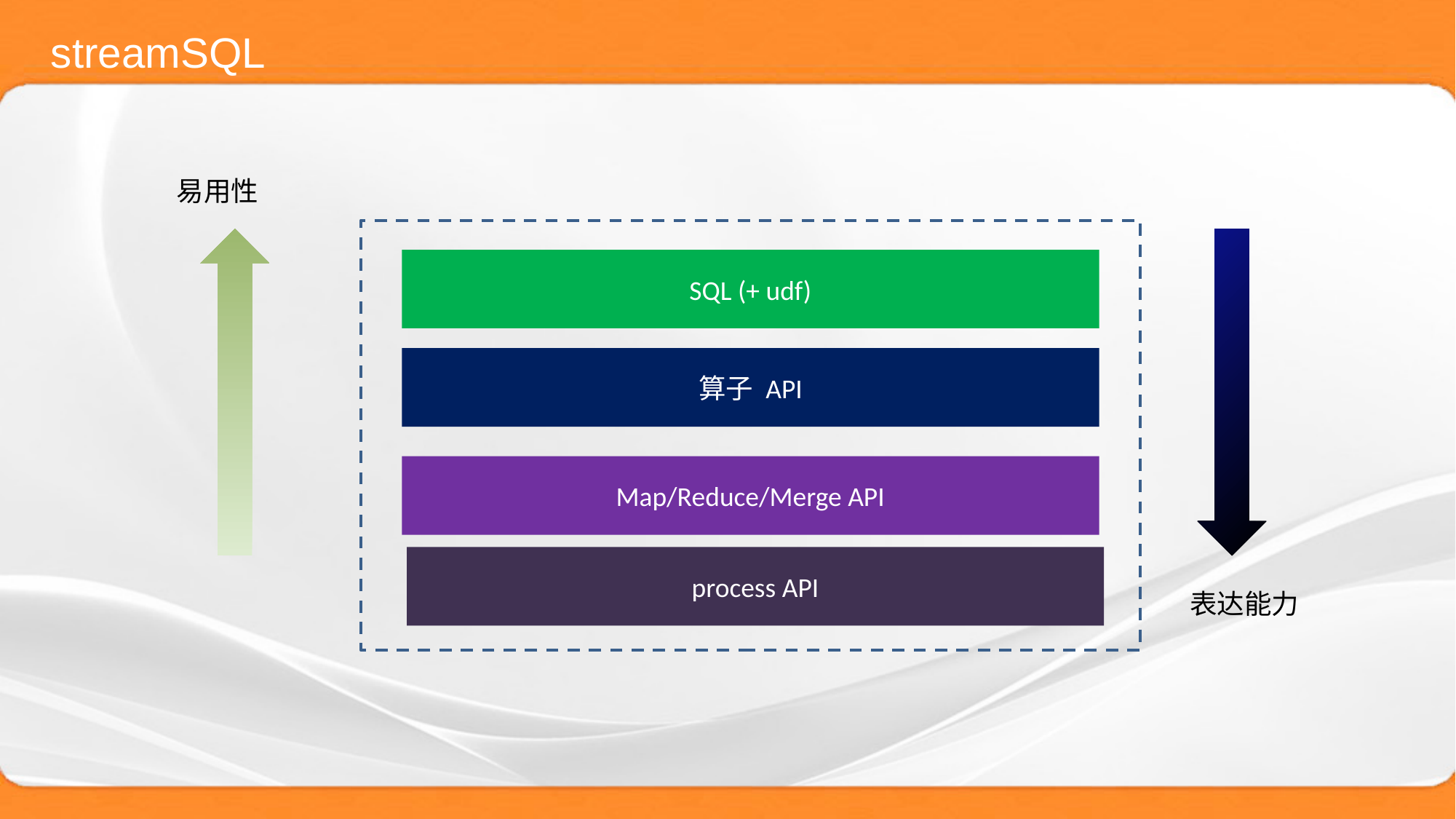

# streamSQL
易用性

SQL (+ udf)
算子 API
Map/Reduce/Merge API
process API
表达能力